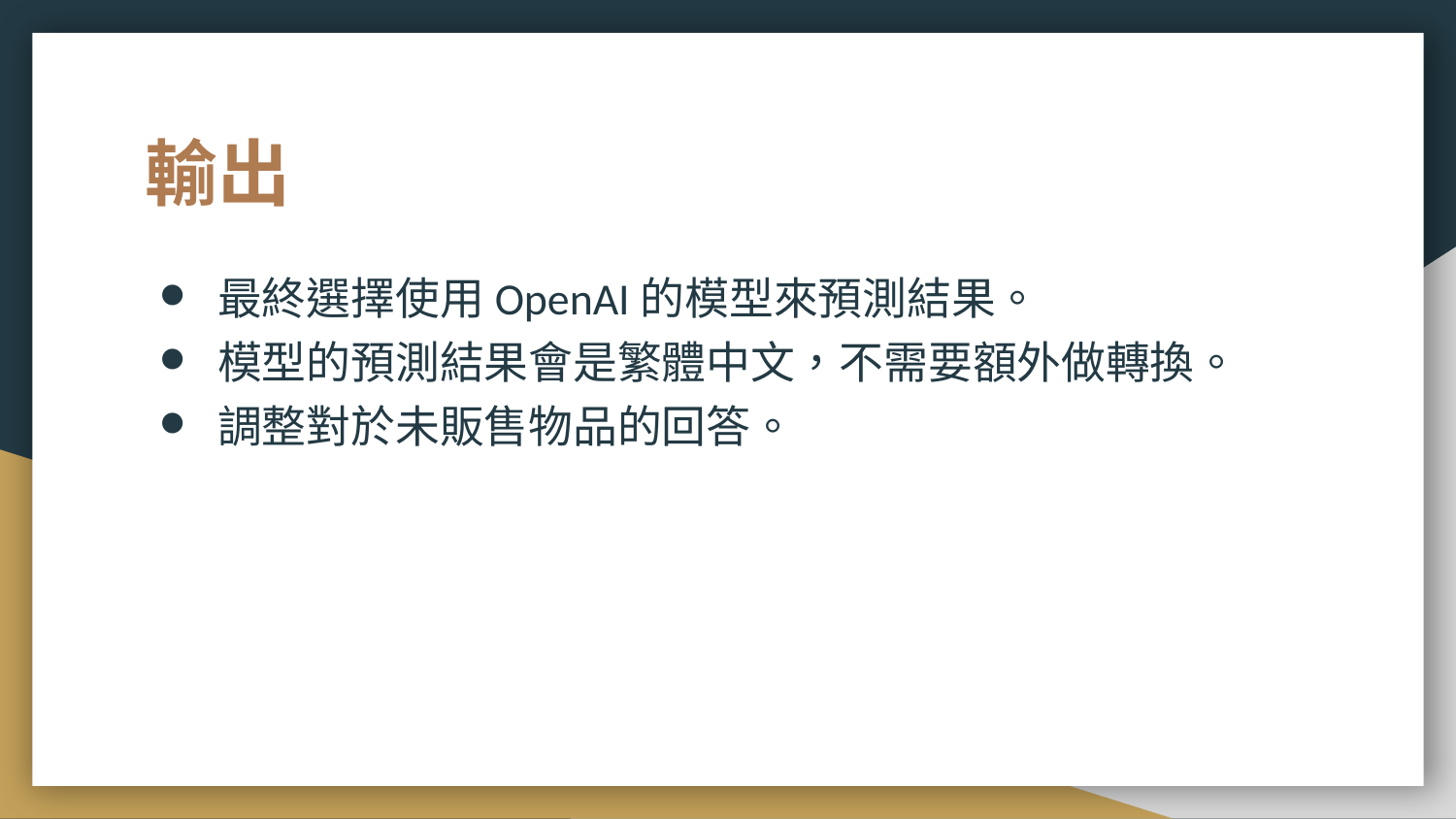

# 輸出
最終選擇使用OpenAI的模型來預測結果。
模型的預測結果會是繁體中文，不需要額外做轉換。
調整對於未販售物品的回答。